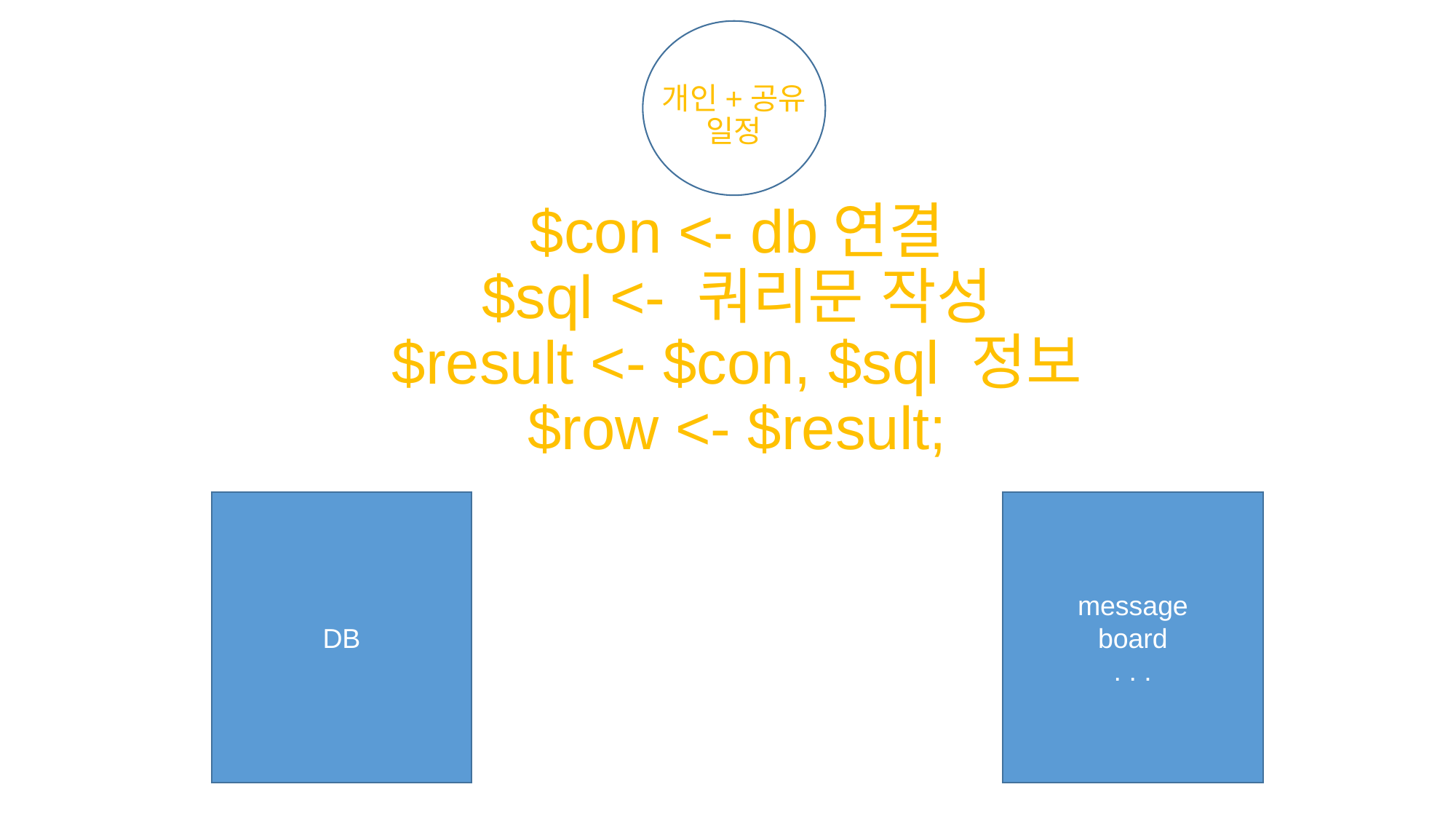

개인+공유
일정
$con <- db연결
$sql <- 쿼리문 작성
$result <- $con, $sql 정보
$row <- $result;

DB

message
board
. . .